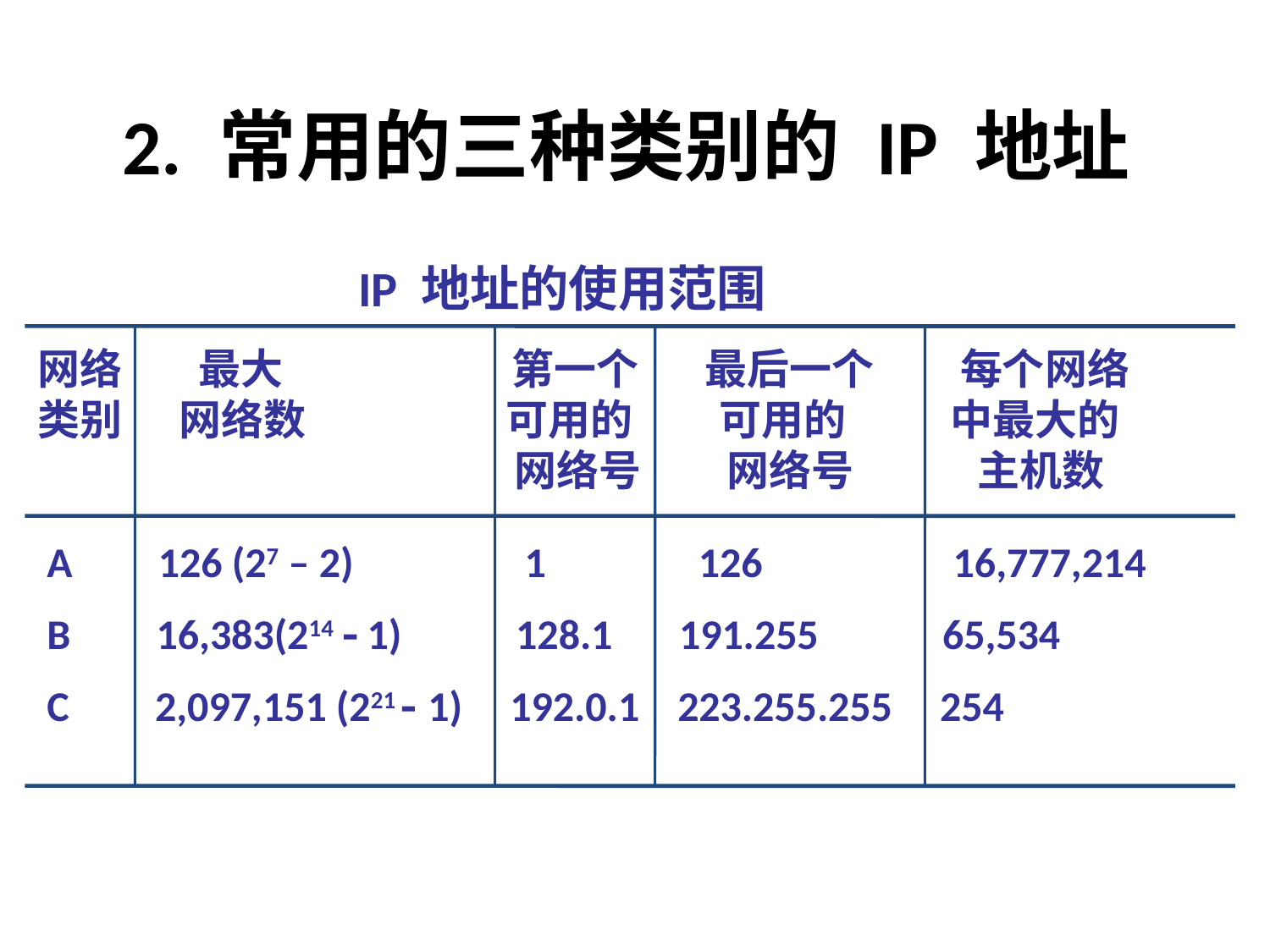

2. 常用的三种类别的 IP 地址
IP 地址的使用范围

网络        最大                        第一个       最后一个         每个网络
类别      网络数                     可用的         可用的           中最大的
                                                 网络号         网络号             主机数
 A         126 (27 – 2)                  1                126                    16,777,214
 B         16,383(214 − 1)            128.1       191.255             65,534
 C         2,097,151 (221 − 1)     192.0.1    223.255.255     254